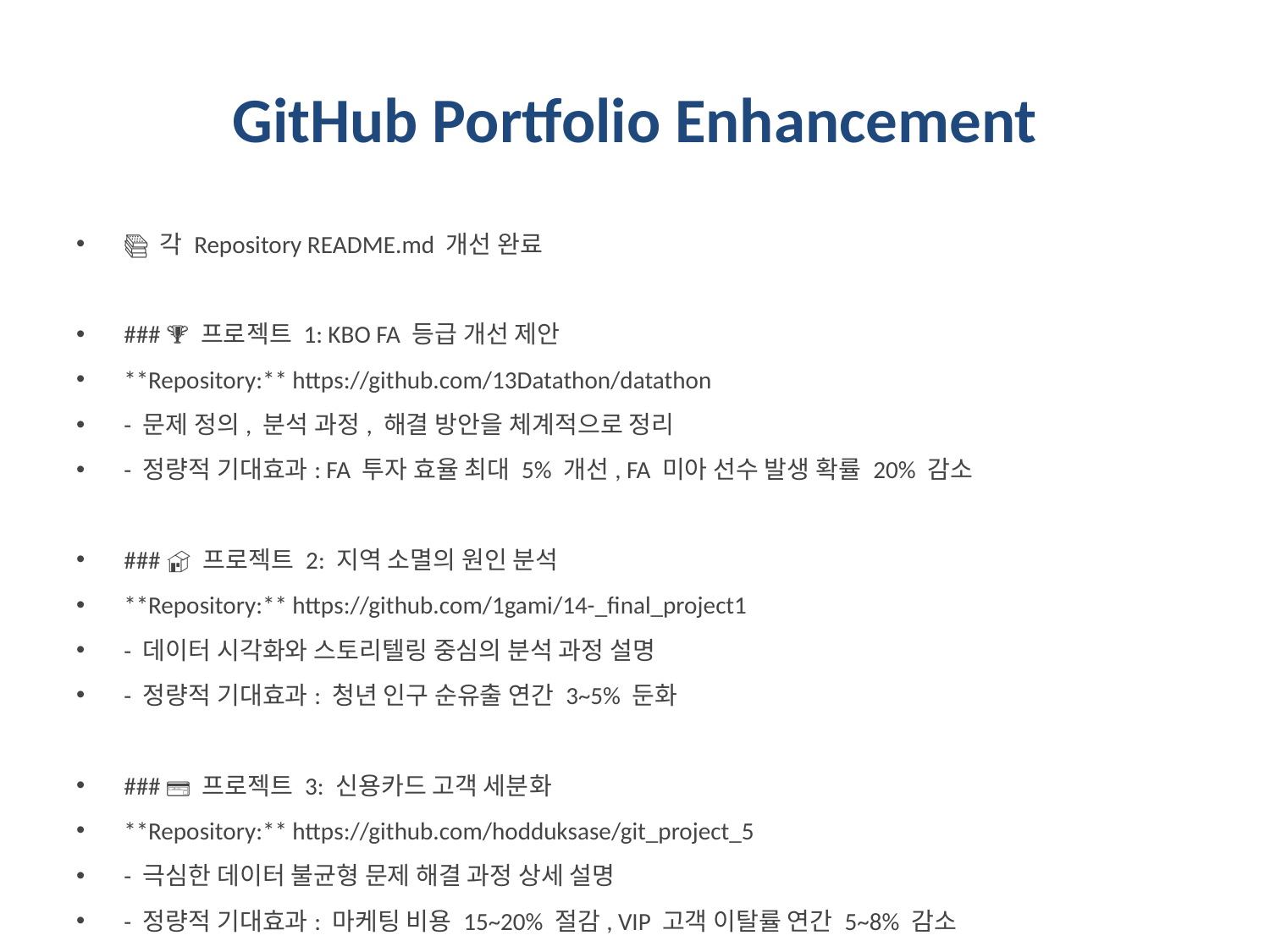

# GitHub Portfolio Enhancement
📚 각 Repository README.md 개선 완료

### 🏆 프로젝트 1: KBO FA 등급 개선 제안
**Repository:** https://github.com/13Datathon/datathon
- 문제 정의, 분석 과정, 해결 방안을 체계적으로 정리
- 정량적 기대효과: FA 투자 효율 최대 5% 개선, FA 미아 선수 발생 확률 20% 감소

### 🏠 프로젝트 2: 지역 소멸의 원인 분석
**Repository:** https://github.com/1gami/14-_final_project1
- 데이터 시각화와 스토리텔링 중심의 분석 과정 설명
- 정량적 기대효과: 청년 인구 순유출 연간 3~5% 둔화

### 💳 프로젝트 3: 신용카드 고객 세분화
**Repository:** https://github.com/hodduksase/git_project_5
- 극심한 데이터 불균형 문제 해결 과정 상세 설명
- 정량적 기대효과: 마케팅 비용 15~20% 절감, VIP 고객 이탈률 연간 5~8% 감소

### 🎯 GitHub 개선의 핵심 가치
• **가독성 향상:** 코드만 봐도 프로젝트의 맥락과 가치를 이해
• **체계적 관리:** 프로젝트 구조와 기술 스택을 명확하게 제시
• **비즈니스 임팩트:** 정량적 성과와 기대효과를 구체적으로 표현